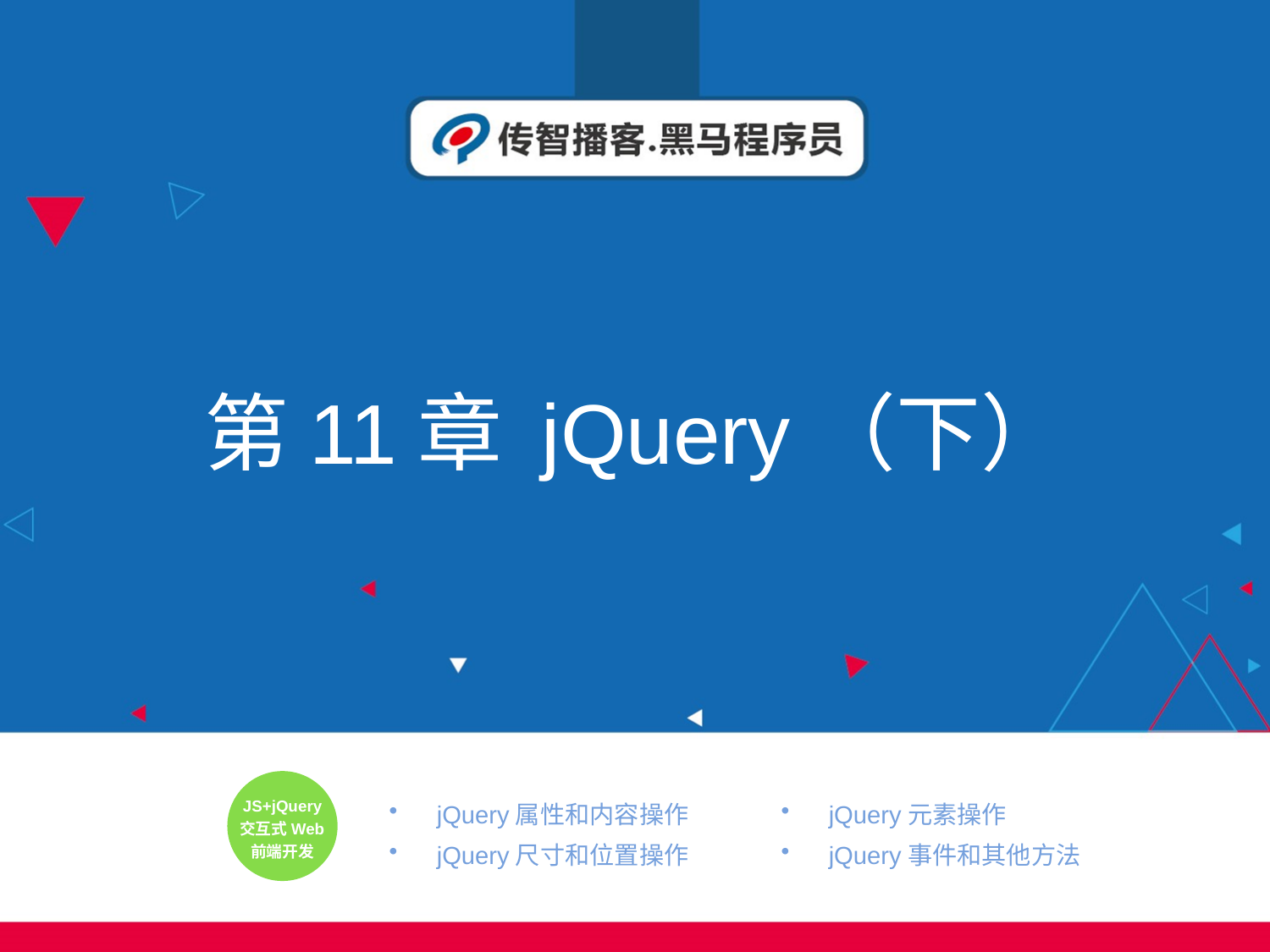

# 第11章 jQuery（下）
jQuery属性和内容操作
jQuery尺寸和位置操作
jQuery元素操作
jQuery事件和其他方法